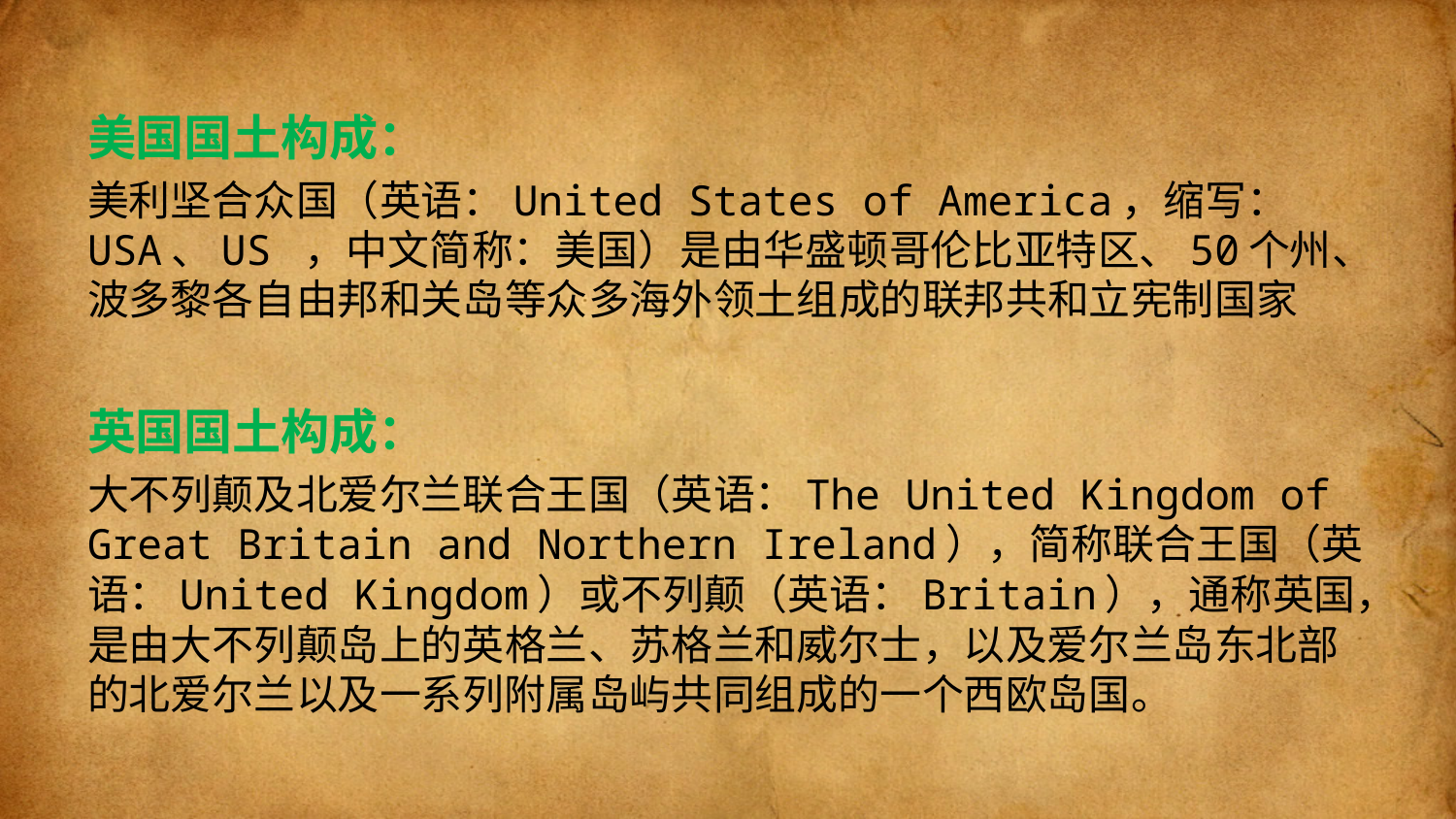

#
美国国土构成：
美利坚合众国（英语：United States of America，缩写：USA、US ，中文简称：美国）是由华盛顿哥伦比亚特区、50个州、波多黎各自由邦和关岛等众多海外领土组成的联邦共和立宪制国家

英国国土构成：
大不列颠及北爱尔兰联合王国（英语：The United Kingdom of Great Britain and Northern Ireland），简称联合王国（英语：United Kingdom）或不列颠（英语：Britain），通称英国，是由大不列颠岛上的英格兰、苏格兰和威尔士，以及爱尔兰岛东北部的北爱尔兰以及一系列附属岛屿共同组成的一个西欧岛国。